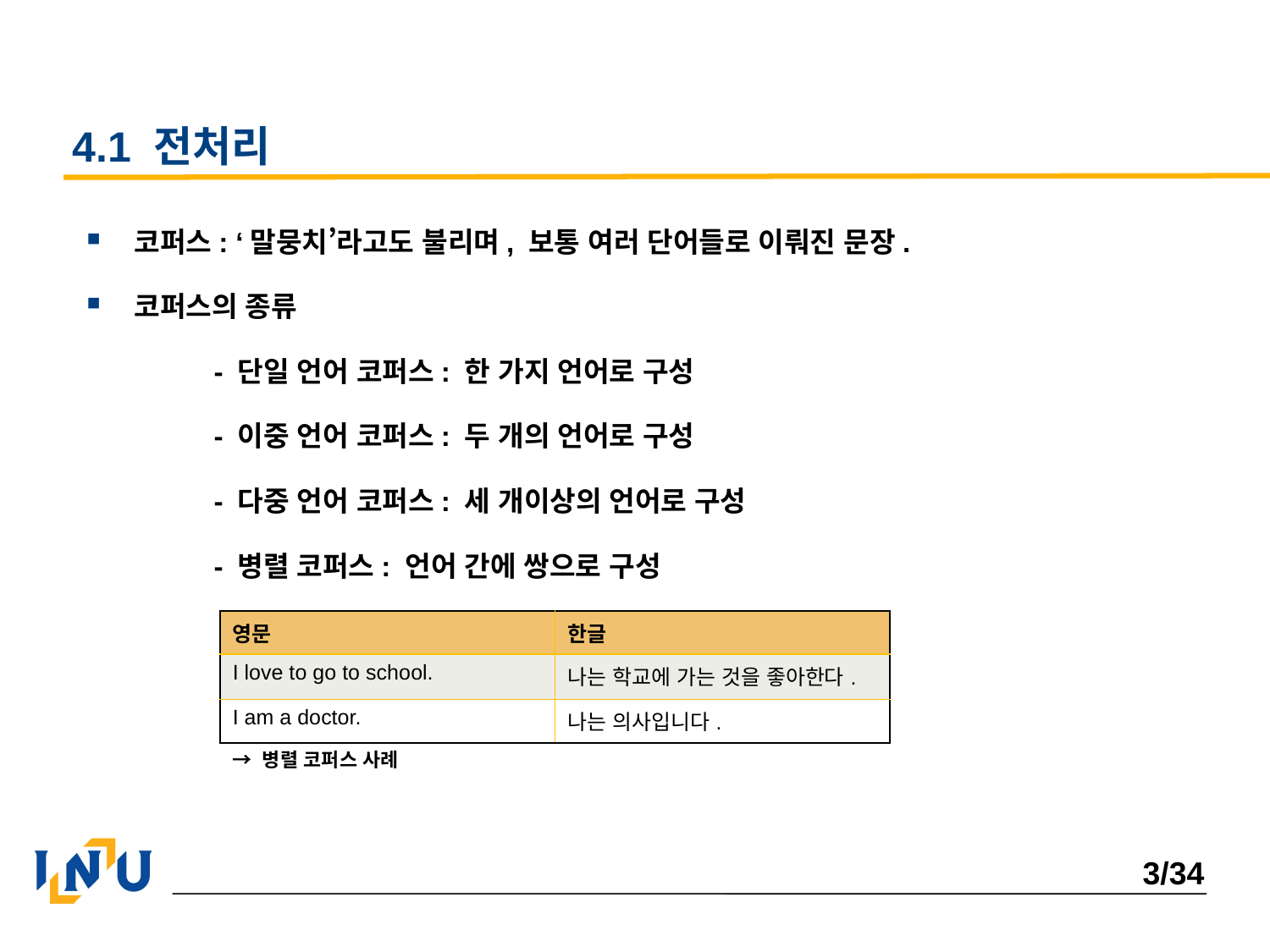

# 4.1 전처리
코퍼스: ‘말뭉치’라고도 불리며, 보통 여러 단어들로 이뤄진 문장.
코퍼스의 종류
	- 단일 언어 코퍼스: 한 가지 언어로 구성
	- 이중 언어 코퍼스: 두 개의 언어로 구성
	- 다중 언어 코퍼스: 세 개이상의 언어로 구성
	- 병렬 코퍼스: 언어 간에 쌍으로 구성

| 영문 | 한글 |
| --- | --- |
| I love to go to school. | 나는 학교에 가는 것을 좋아한다. |
| I am a doctor. | 나는 의사입니다. |
→ 병렬 코퍼스 사례